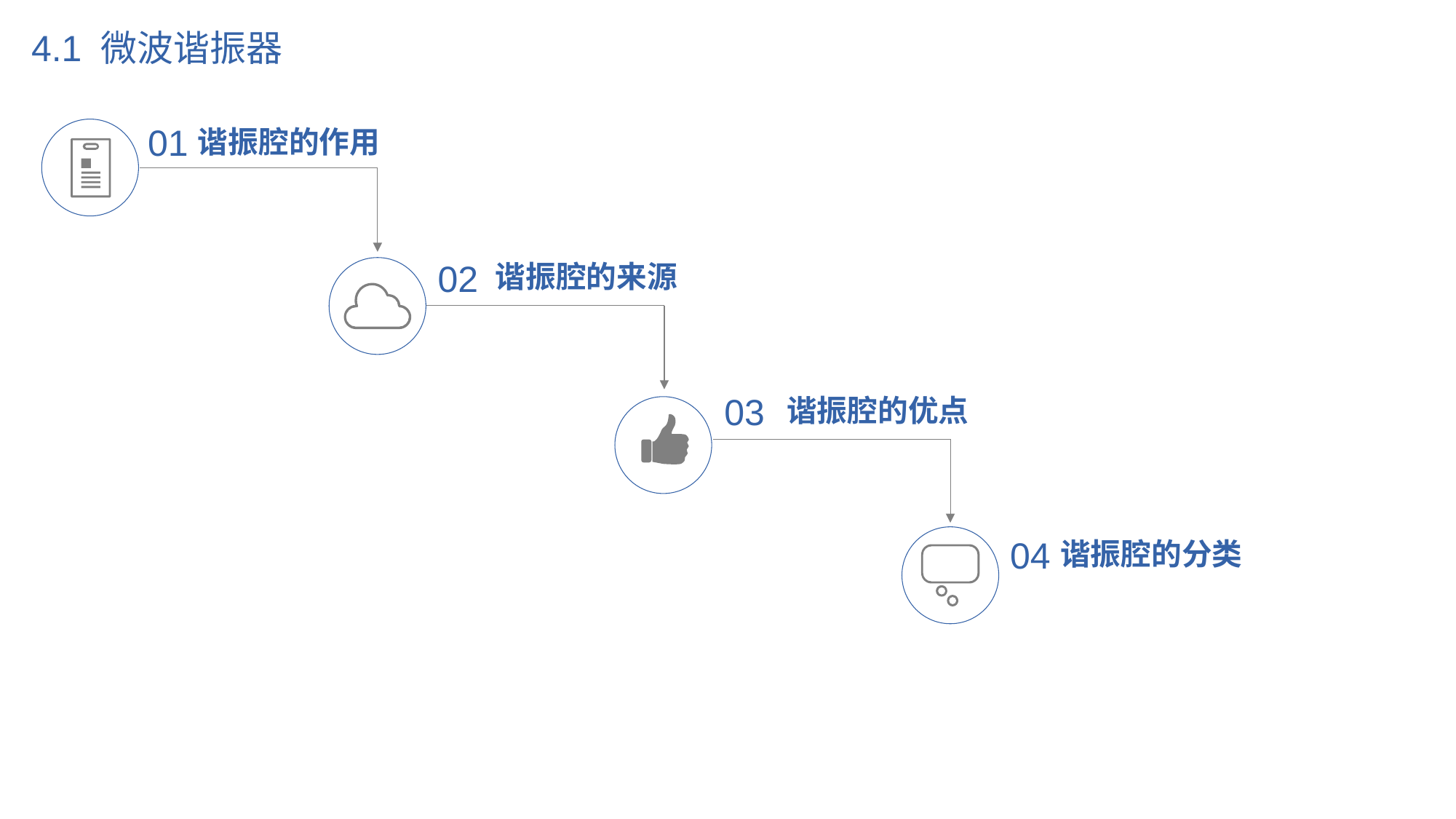

4.1 微波谐振器
01
谐振腔的作用

02
谐振腔的来源

03
谐振腔的优点

04
谐振腔的分类